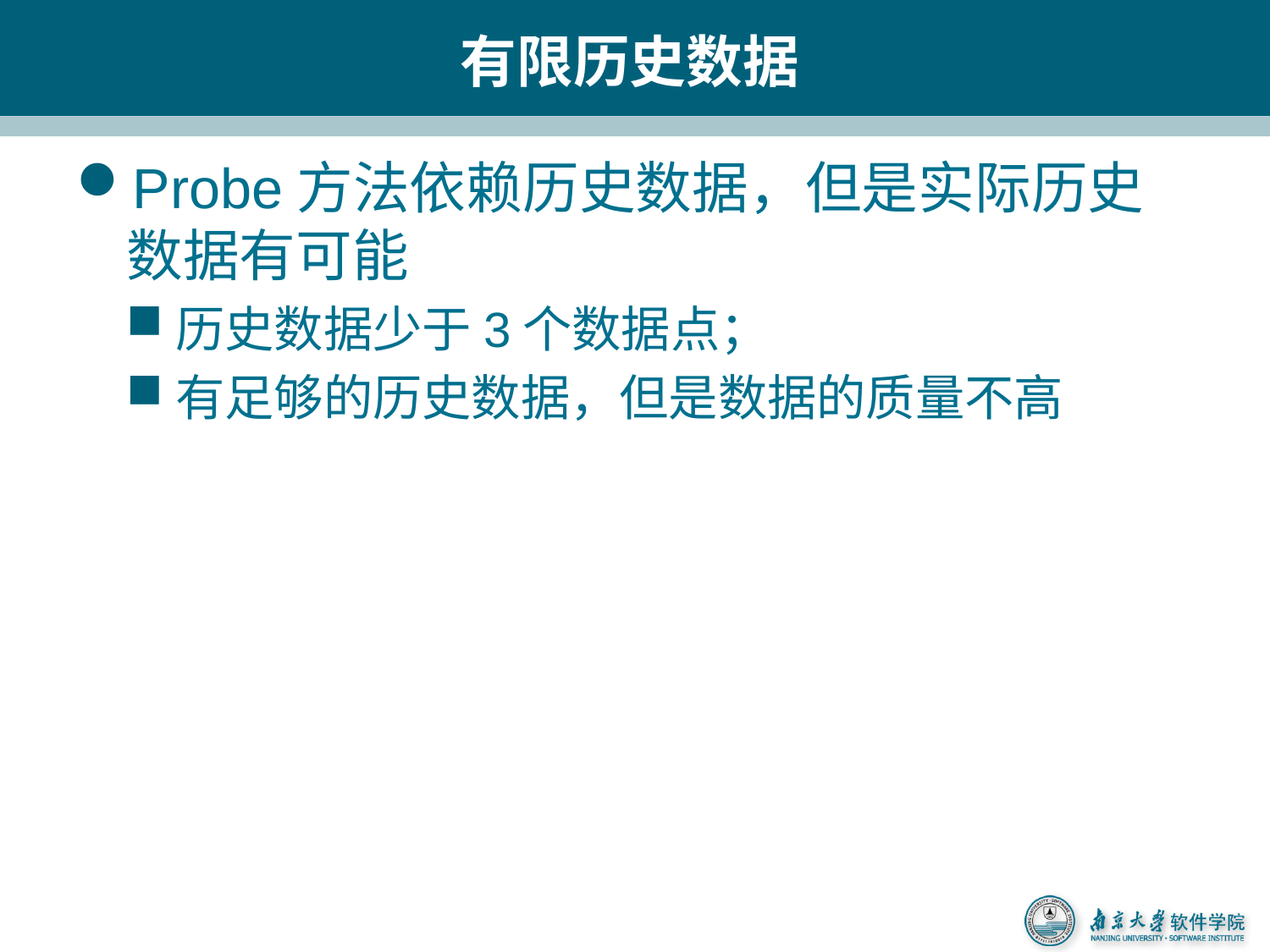

# 有限历史数据
Probe方法依赖历史数据，但是实际历史数据有可能
历史数据少于3个数据点；
有足够的历史数据，但是数据的质量不高